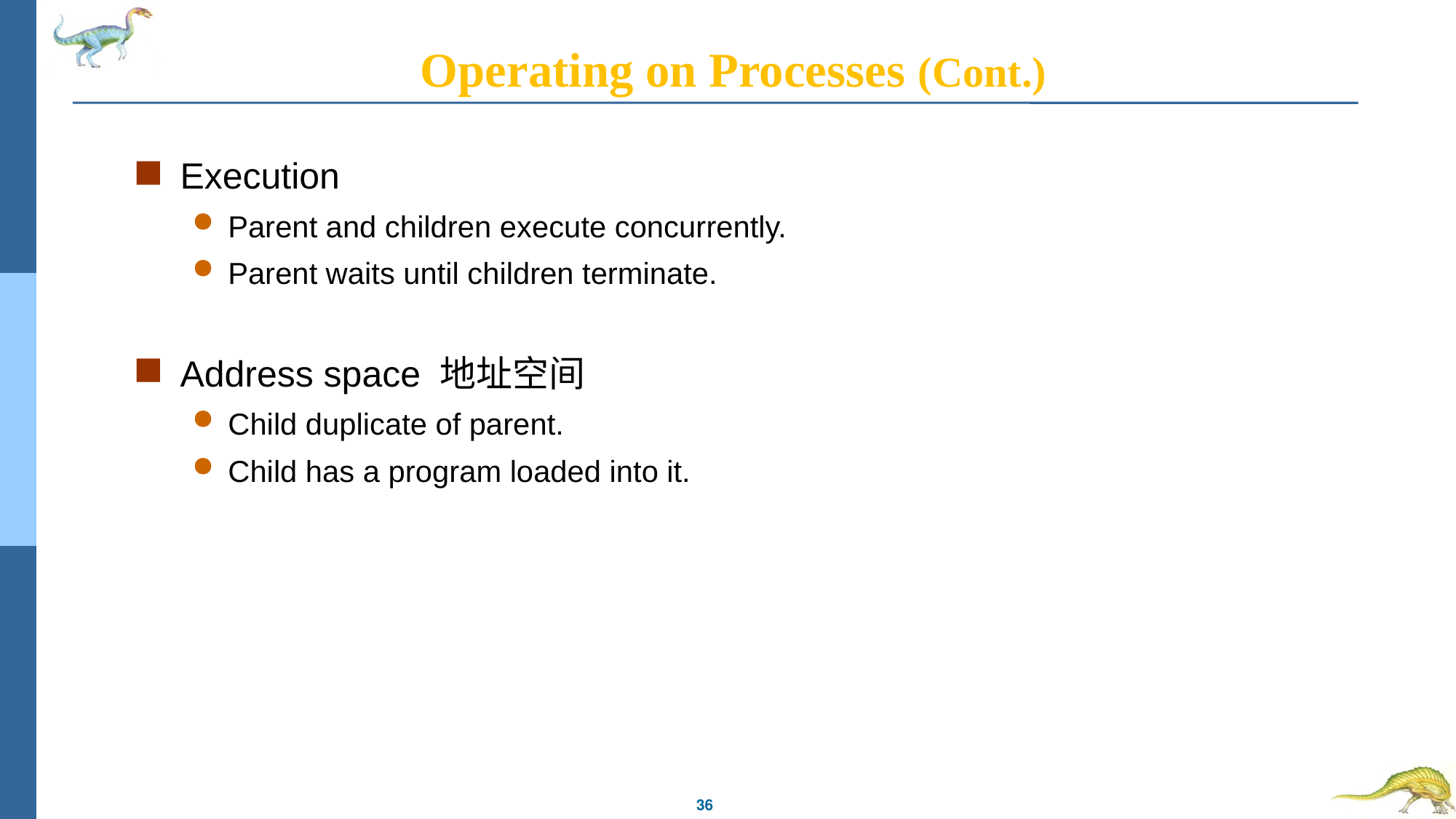

# Operating on Processes (Cont.)
Execution
Parent and children execute concurrently.
Parent waits until children terminate.

Address space 地址空间
Child duplicate of parent.
Child has a program loaded into it.